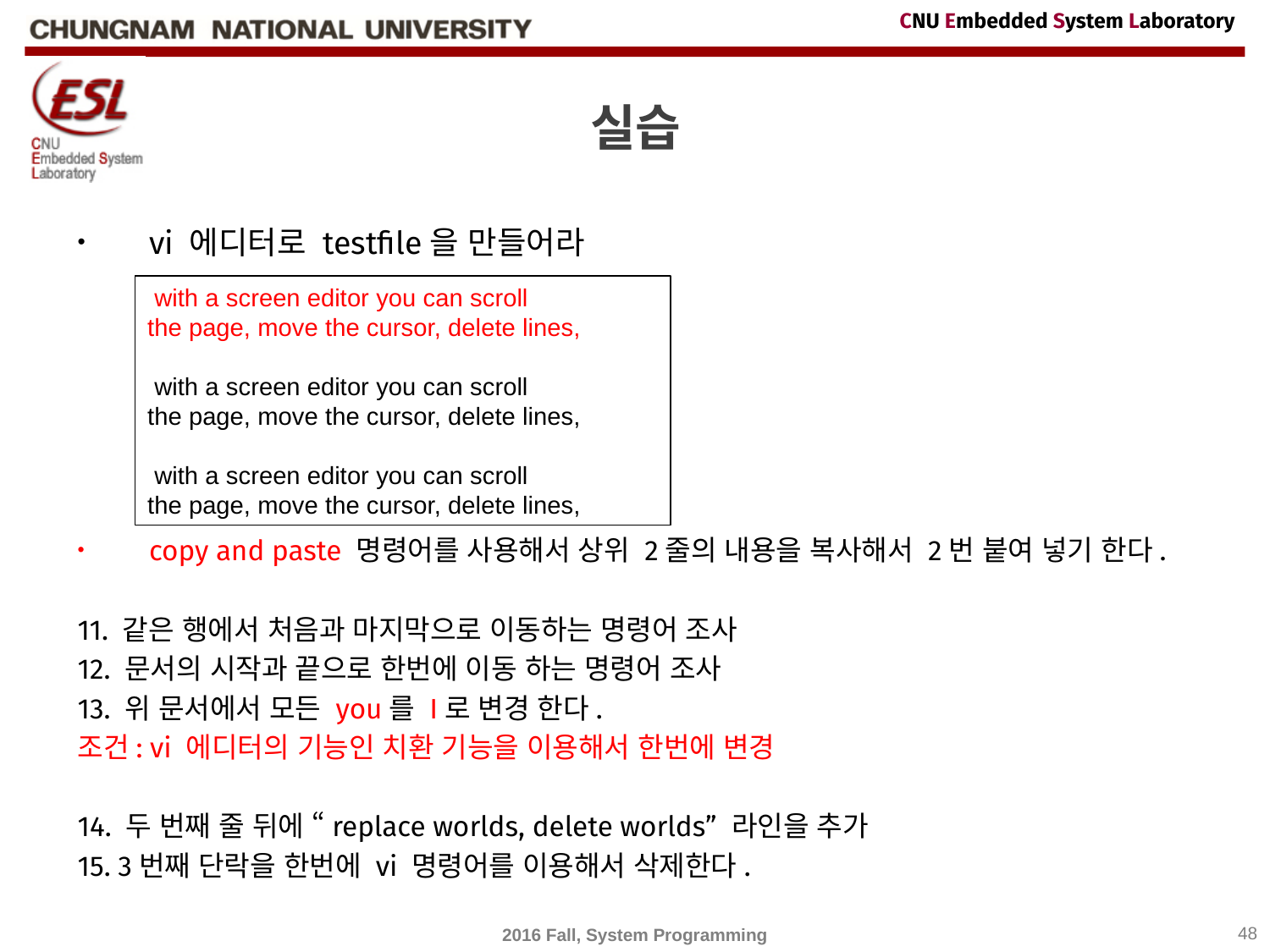

# 실습
vi 에디터로 testfile을 만들어라

copy and paste 명령어를 사용해서 상위 2줄의 내용을 복사해서 2번 붙여 넣기 한다.

11. 같은 행에서 처음과 마지막으로 이동하는 명령어 조사
12. 문서의 시작과 끝으로 한번에 이동 하는 명령어 조사
13. 위 문서에서 모든 you를 I로 변경 한다.
조건: vi 에디터의 기능인 치환 기능을 이용해서 한번에 변경

14. 두 번째 줄 뒤에 “replace worlds, delete worlds” 라인을 추가
15. 3번째 단락을 한번에 vi 명령어를 이용해서 삭제한다.
 with a screen editor you can scroll
the page, move the cursor, delete lines,

 with a screen editor you can scroll
the page, move the cursor, delete lines,

 with a screen editor you can scroll
the page, move the cursor, delete lines,
2016 Fall, System Programming
48